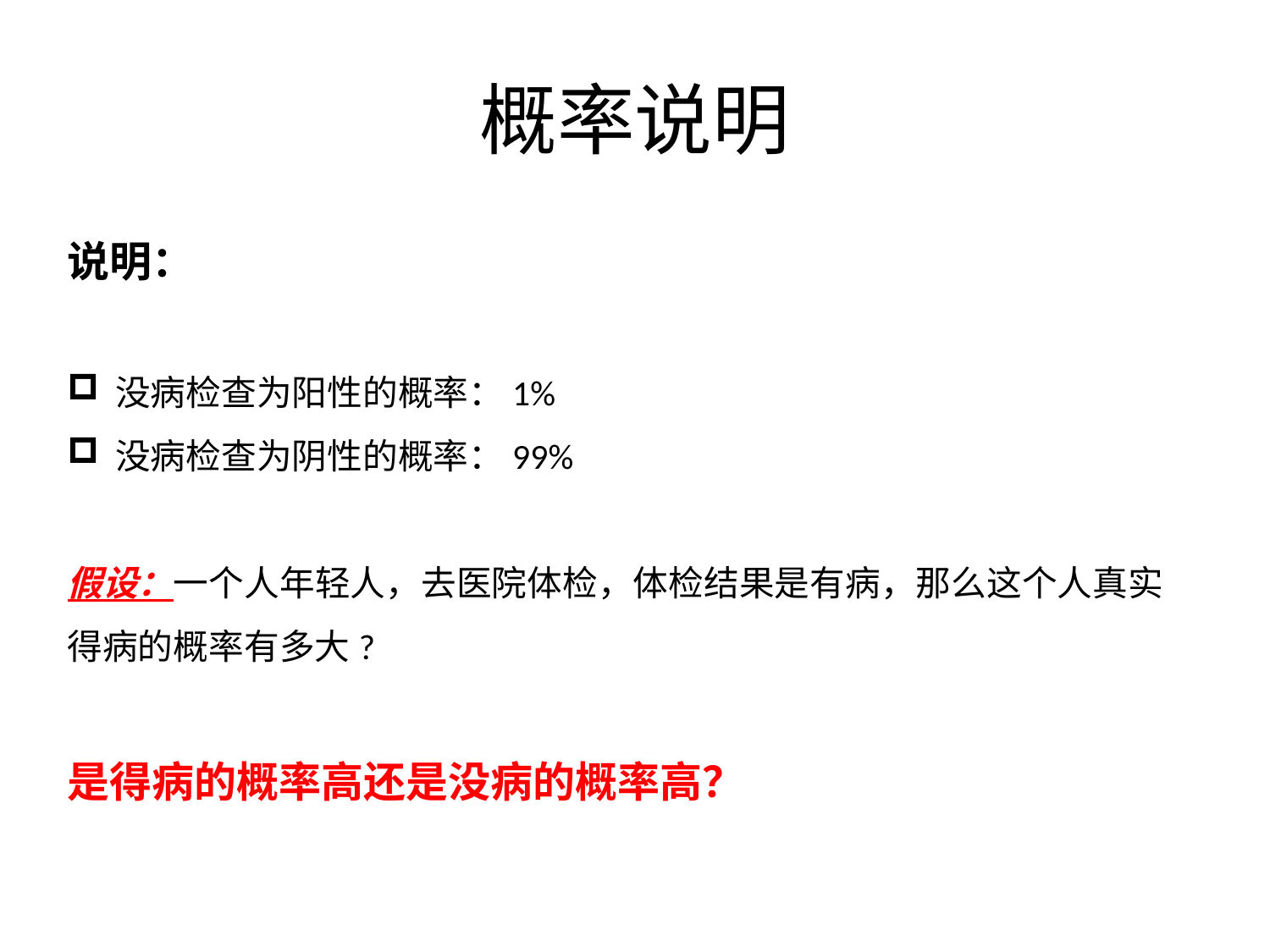

# 概率说明
说明：

没病检查为阳性的概率：1%
没病检查为阴性的概率：99%

假设：一个人年轻人，去医院体检，体检结果是有病，那么这个人真实得病的概率有多大?

是得病的概率高还是没病的概率高？